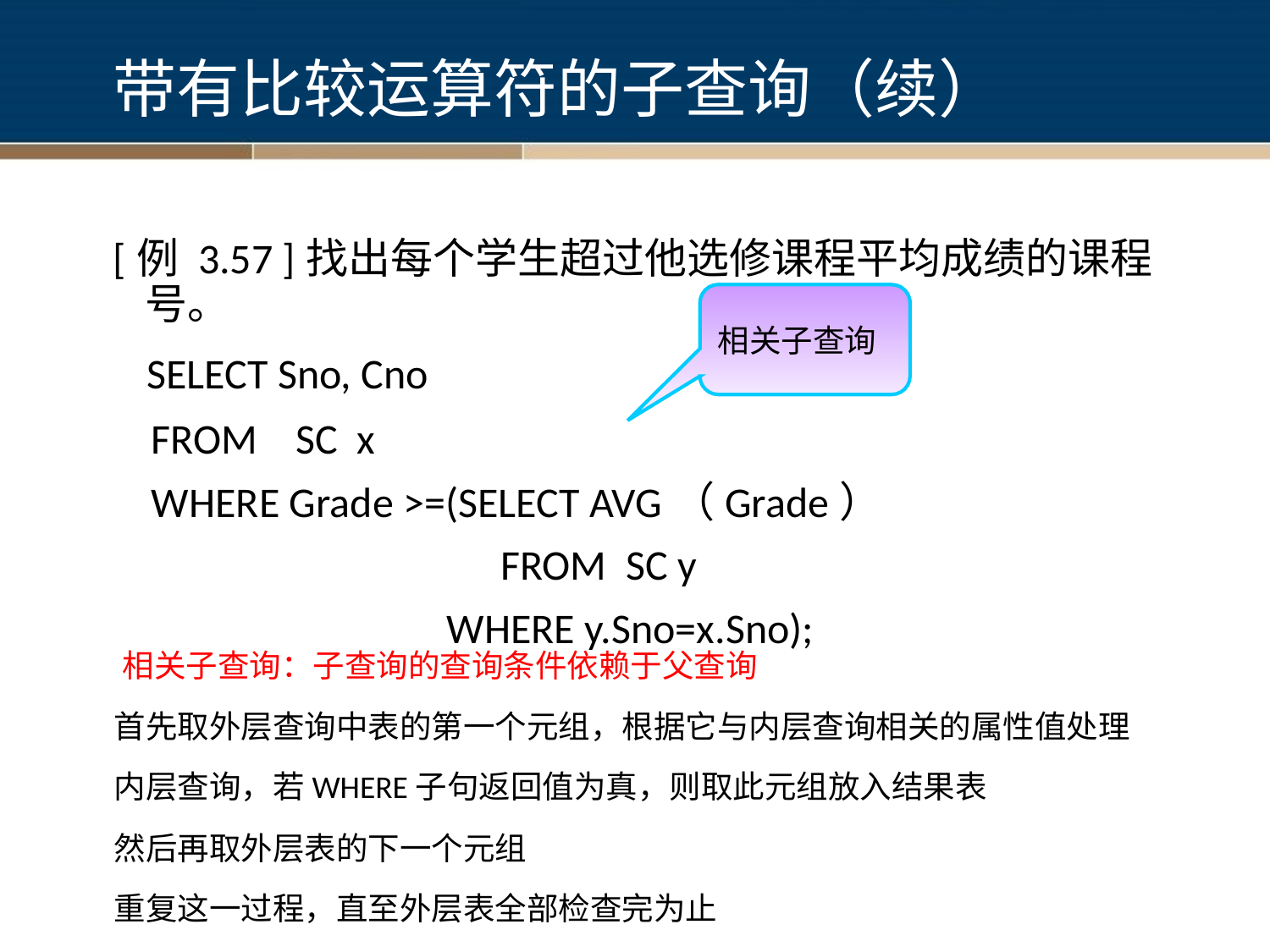

带有比较运算符的子查询（续）
[例 3.57 ]找出每个学生超过他选修课程平均成绩的课程号。
   SELECT Sno, Cno
    FROM    SC  x
    WHERE Grade >=(SELECT AVG（Grade）
		                        FROM  SC y
                                   WHERE y.Sno=x.Sno);
相关子查询
         相关子查询：子查询的查询条件依赖于父查询
首先取外层查询中表的第一个元组，根据它与内层查询相关的属性值处理内层查询，若WHERE子句返回值为真，则取此元组放入结果表
然后再取外层表的下一个元组
重复这一过程，直至外层表全部检查完为止